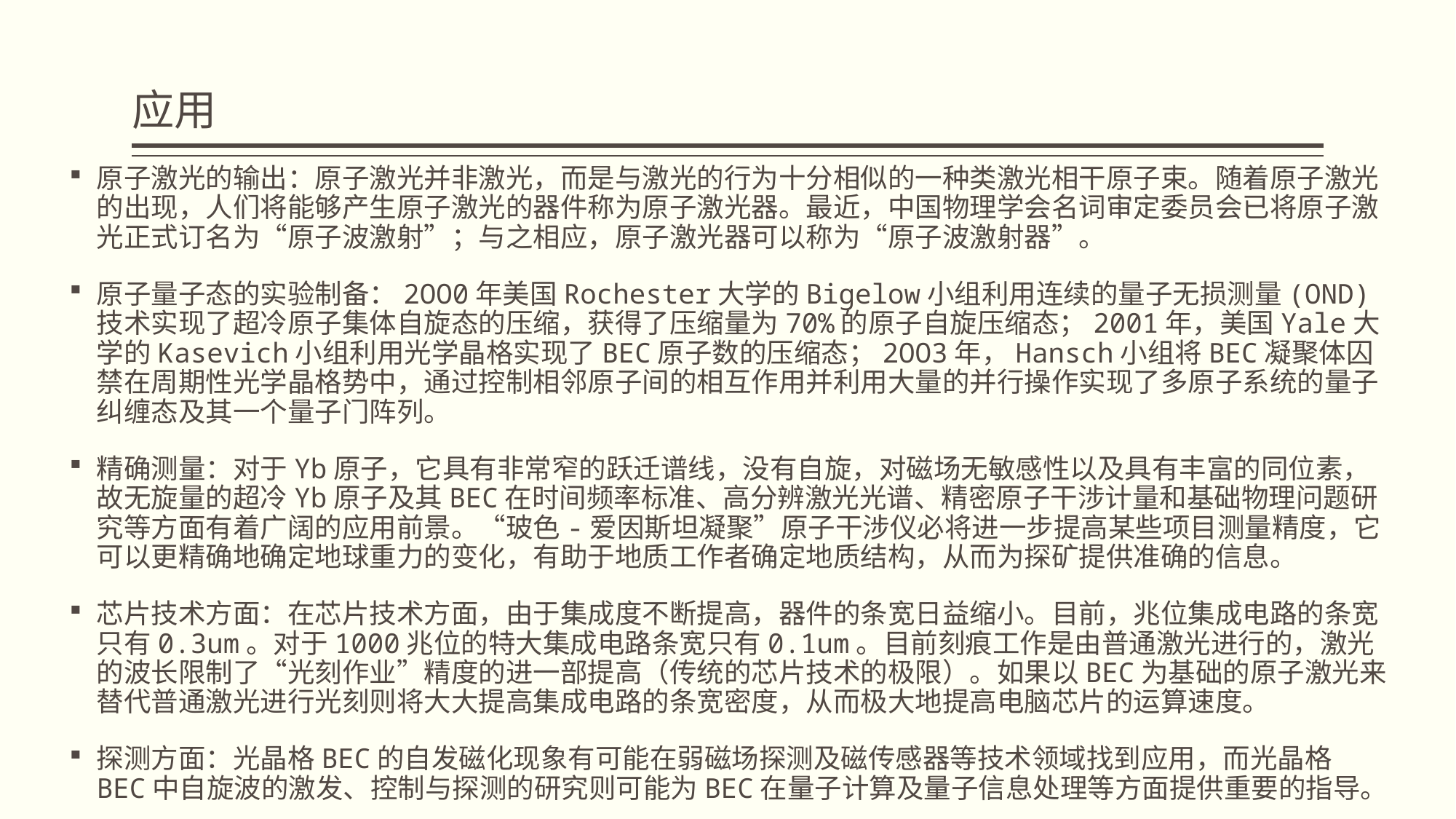

# 应用
原子激光的输出：原子激光并非激光，而是与激光的行为十分相似的一种类激光相干原子束。随着原子激光的出现，人们将能够产生原子激光的器件称为原子激光器。最近，中国物理学会名词审定委员会已将原子激光正式订名为“原子波激射”；与之相应，原子激光器可以称为“原子波激射器”。
原子量子态的实验制备：2OO0年美国Rochester大学的Bigelow小组利用连续的量子无损测量(OND)技术实现了超冷原子集体自旋态的压缩，获得了压缩量为70%的原子自旋压缩态；2001年，美国Yale大学的Kasevich小组利用光学晶格实现了BEC原子数的压缩态；2OO3年，Hansch小组将BEC凝聚体囚禁在周期性光学晶格势中，通过控制相邻原子间的相互作用并利用大量的并行操作实现了多原子系统的量子纠缠态及其一个量子门阵列。
精确测量：对于Yb原子，它具有非常窄的跃迁谱线，没有自旋，对磁场无敏感性以及具有丰富的同位素，故无旋量的超冷Yb原子及其BEC在时间频率标准、高分辨激光光谱、精密原子干涉计量和基础物理问题研究等方面有着广阔的应用前景。“玻色-爱因斯坦凝聚”原子干涉仪必将进一步提高某些项目测量精度，它可以更精确地确定地球重力的变化，有助于地质工作者确定地质结构，从而为探矿提供准确的信息。
芯片技术方面：在芯片技术方面，由于集成度不断提高，器件的条宽日益缩小。目前，兆位集成电路的条宽只有0.3um。对于1000兆位的特大集成电路条宽只有0.1um。目前刻痕工作是由普通激光进行的，激光的波长限制了“光刻作业”精度的进一部提高（传统的芯片技术的极限）。如果以BEC为基础的原子激光来替代普通激光进行光刻则将大大提高集成电路的条宽密度，从而极大地提高电脑芯片的运算速度。
探测方面：光晶格BEC的自发磁化现象有可能在弱磁场探测及磁传感器等技术领域找到应用，而光晶格BEC中自旋波的激发、控制与探测的研究则可能为BEC在量子计算及量子信息处理等方面提供重要的指导。